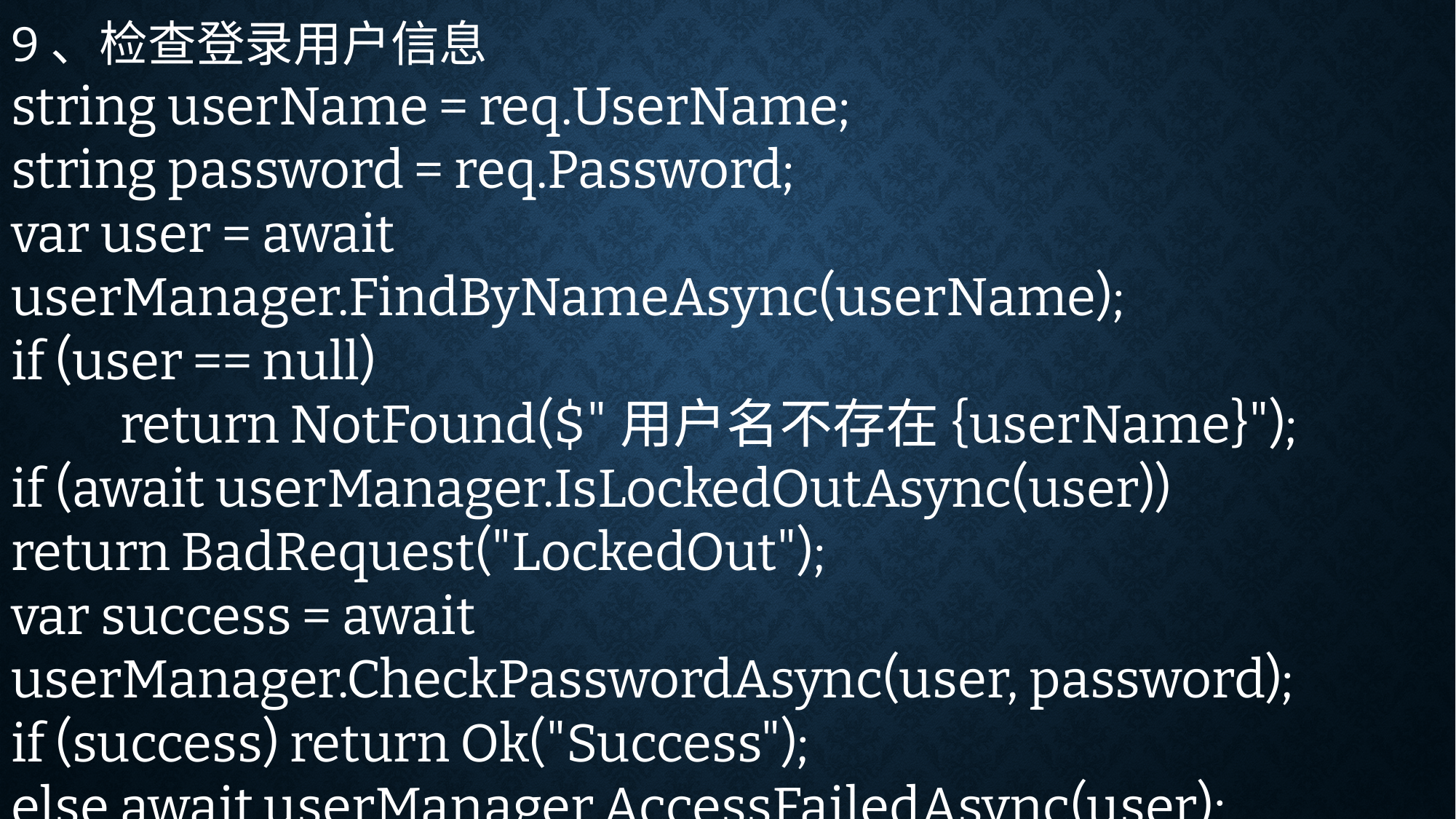

9、检查登录用户信息
string userName = req.UserName;
string password = req.Password;
var user = await userManager.FindByNameAsync(userName);
if (user == null)
	return NotFound($"用户名不存在{userName}");
if (await userManager.IsLockedOutAsync(user))
return BadRequest("LockedOut");
var success = await userManager.CheckPasswordAsync(user, password);
if (success) return Ok("Success");
else await userManager.AccessFailedAsync(user);